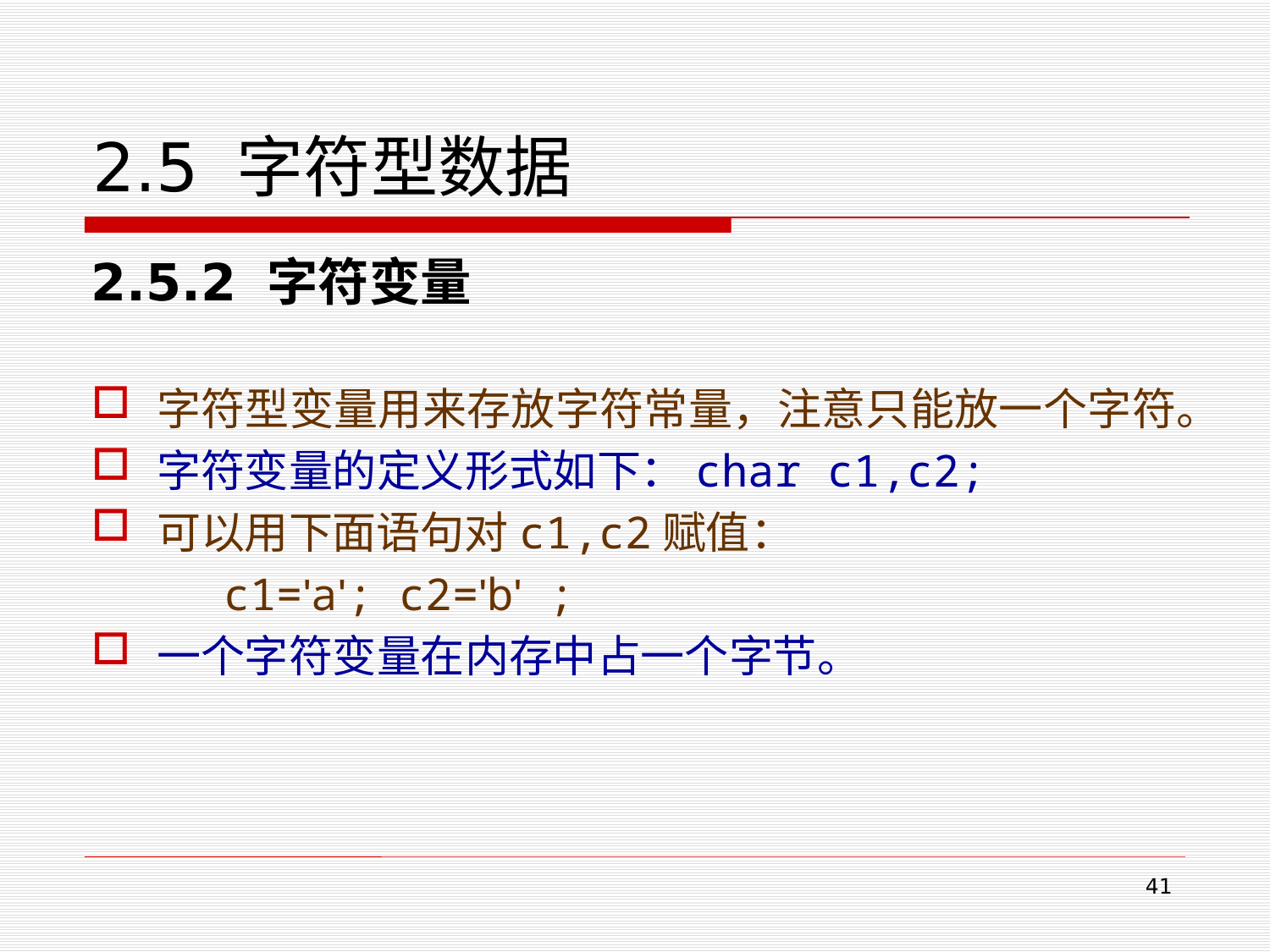

# 2.5 字符型数据
2.5.2 字符变量

字符型变量用来存放字符常量，注意只能放一个字符。
字符变量的定义形式如下：char c1,c2;
可以用下面语句对c1,c2赋值：
     c1='a'; c2='b' ;
一个字符变量在内存中占一个字节。
41